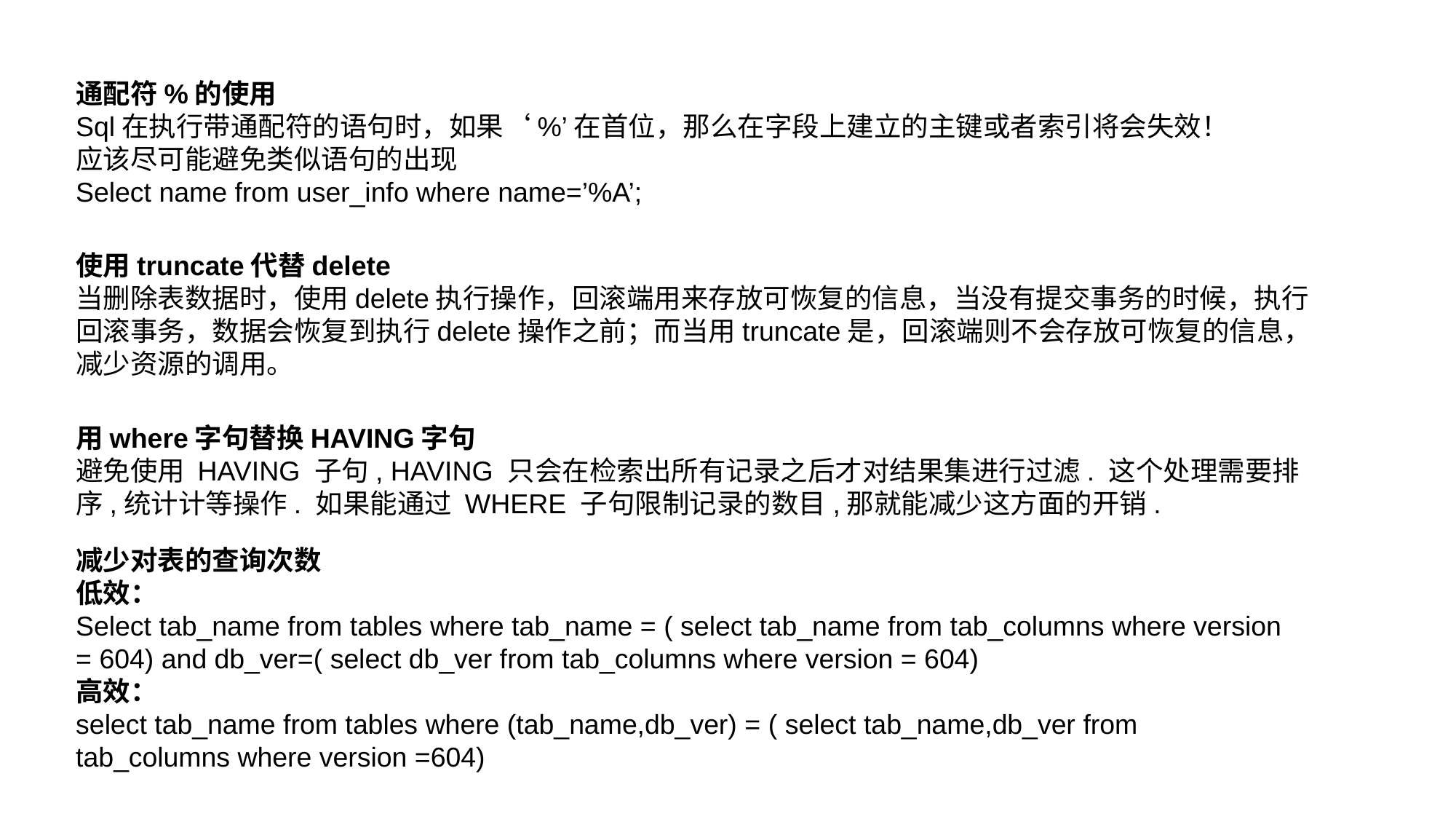

通配符%的使用
Sql在执行带通配符的语句时，如果‘%’在首位，那么在字段上建立的主键或者索引将会失效！
应该尽可能避免类似语句的出现
Select name from user_info where name=’%A’;
使用truncate代替delete
当删除表数据时，使用delete执行操作，回滚端用来存放可恢复的信息，当没有提交事务的时候，执行回滚事务，数据会恢复到执行delete操作之前；而当用truncate是，回滚端则不会存放可恢复的信息，减少资源的调用。
用where字句替换HAVING字句
避免使用 HAVING 子句, HAVING 只会在检索出所有记录之后才对结果集进行过滤. 这个处理需要排序,统计计等操作. 如果能通过 WHERE 子句限制记录的数目,那就能减少这方面的开销.
减少对表的查询次数
低效：
Select tab_name from tables where tab_name = ( select tab_name from tab_columns where version = 604) and db_ver=( select db_ver from tab_columns where version = 604)
高效：
select tab_name from tables where (tab_name,db_ver) = ( select tab_name,db_ver from tab_columns where version =604)